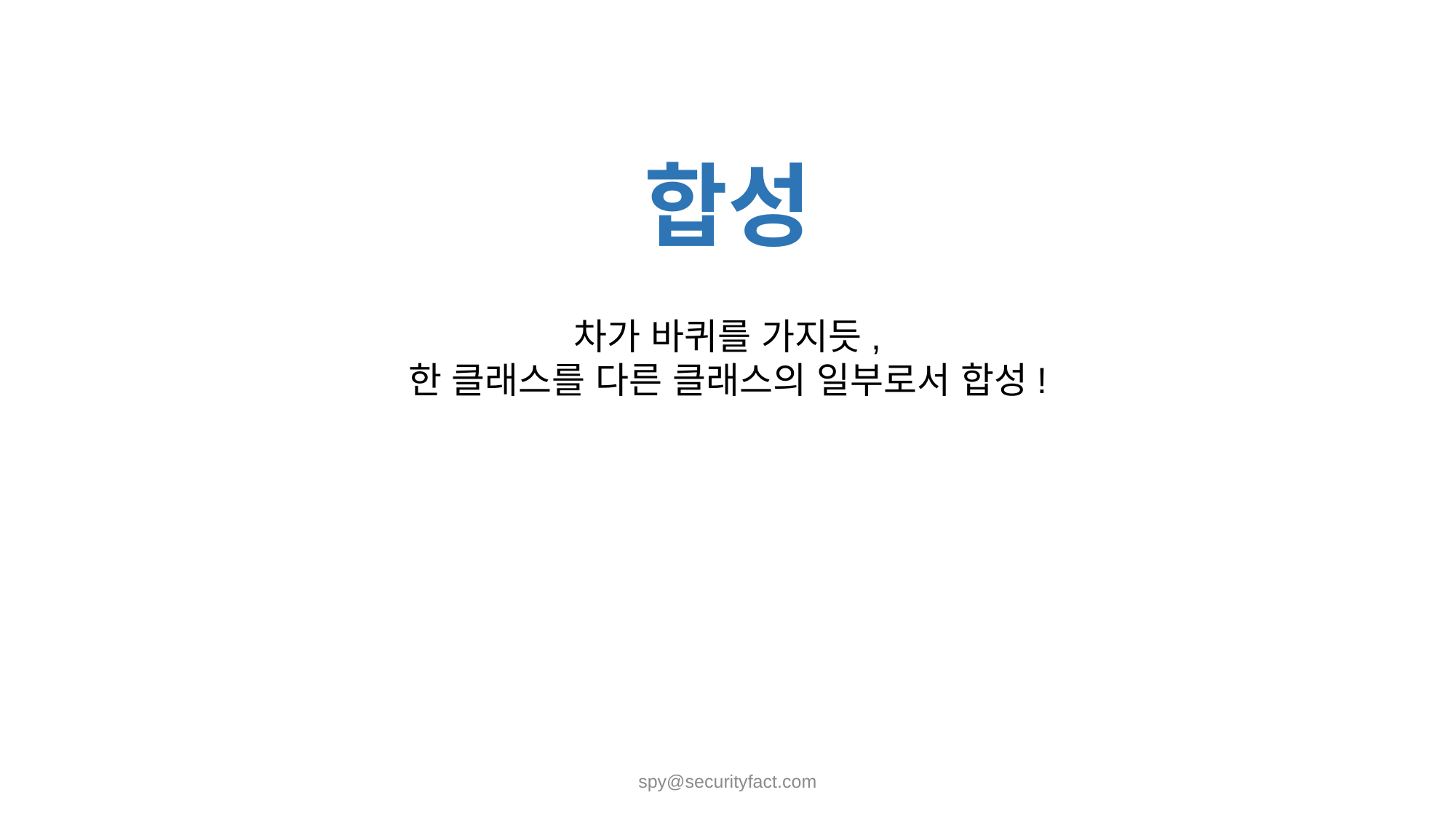

합성
차가 바퀴를 가지듯,
한 클래스를 다른 클래스의 일부로서 합성!
spy@securityfact.com